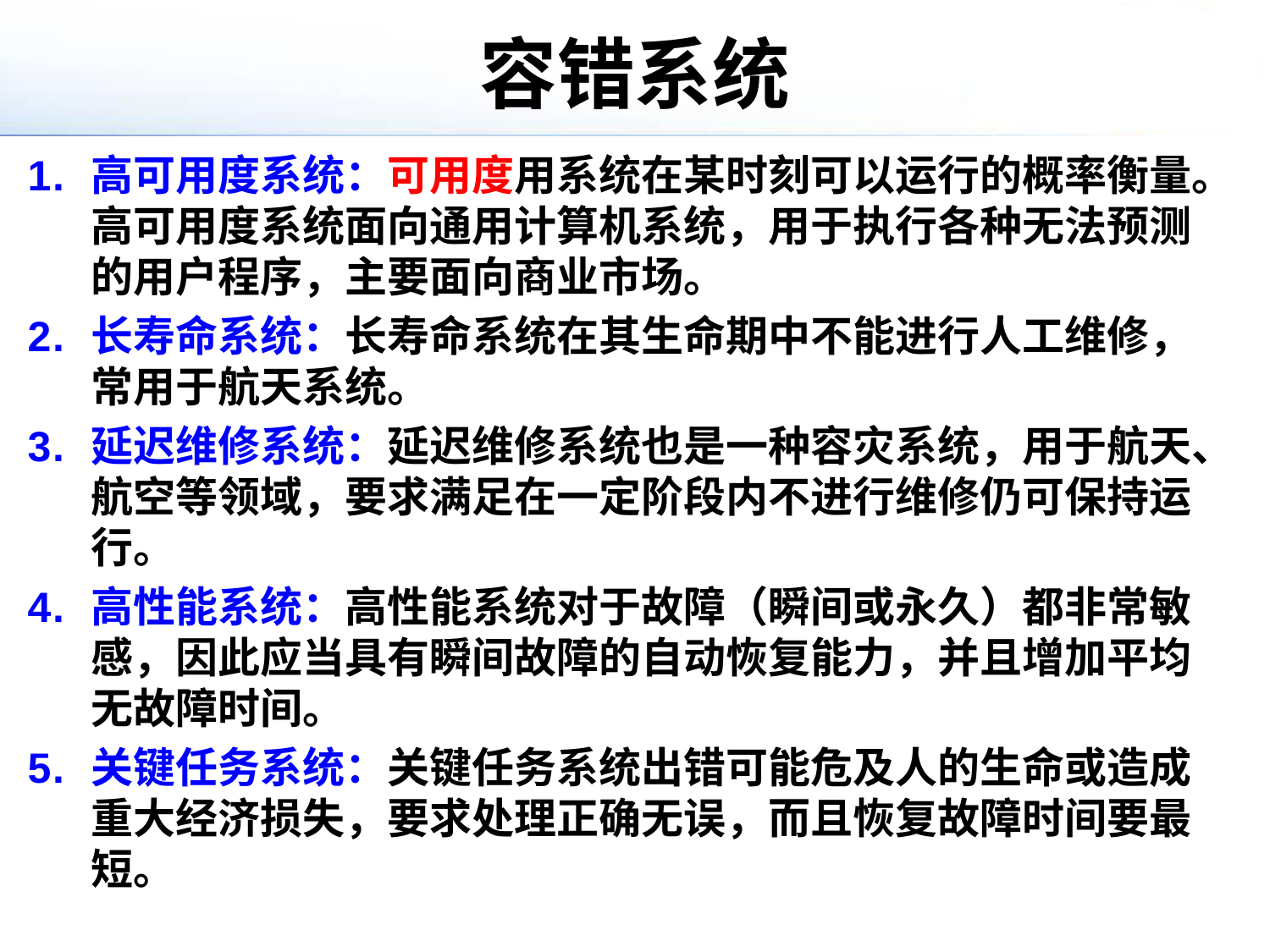

# 容错系统
高可用度系统：可用度用系统在某时刻可以运行的概率衡量。高可用度系统面向通用计算机系统，用于执行各种无法预测的用户程序，主要面向商业市场。
长寿命系统：长寿命系统在其生命期中不能进行人工维修，常用于航天系统。
延迟维修系统：延迟维修系统也是一种容灾系统，用于航天、航空等领域，要求满足在一定阶段内不进行维修仍可保持运行。
高性能系统：高性能系统对于故障（瞬间或永久）都非常敏感，因此应当具有瞬间故障的自动恢复能力，并且增加平均无故障时间。
关键任务系统：关键任务系统出错可能危及人的生命或造成重大经济损失，要求处理正确无误，而且恢复故障时间要最短。